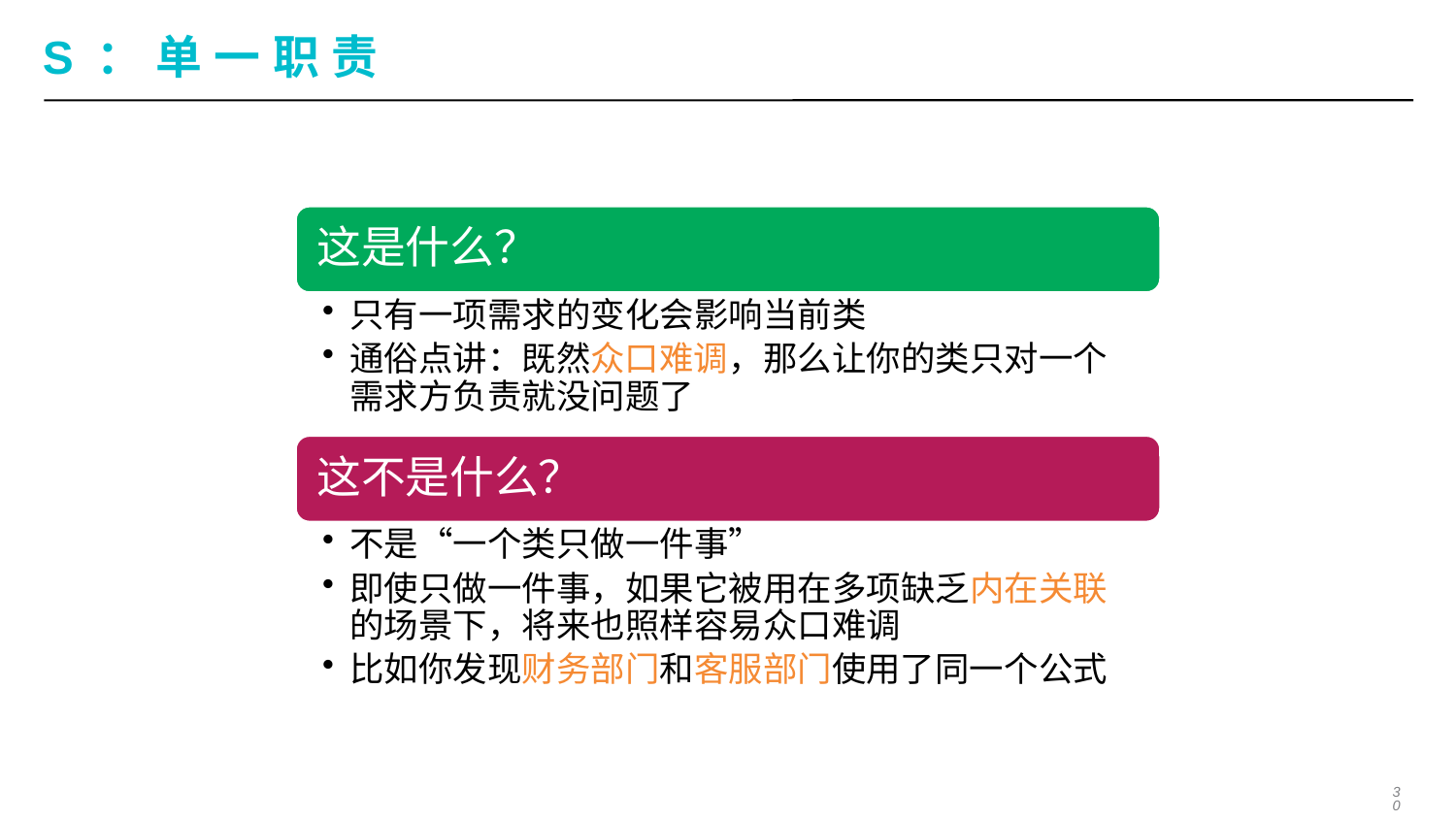

# S：单一职责
这是什么？
只有一项需求的变化会影响当前类
通俗点讲：既然众口难调，那么让你的类只对一个需求方负责就没问题了
这不是什么？
不是“一个类只做一件事”
即使只做一件事，如果它被用在多项缺乏内在关联的场景下，将来也照样容易众口难调
比如你发现财务部门和客服部门使用了同一个公式
30